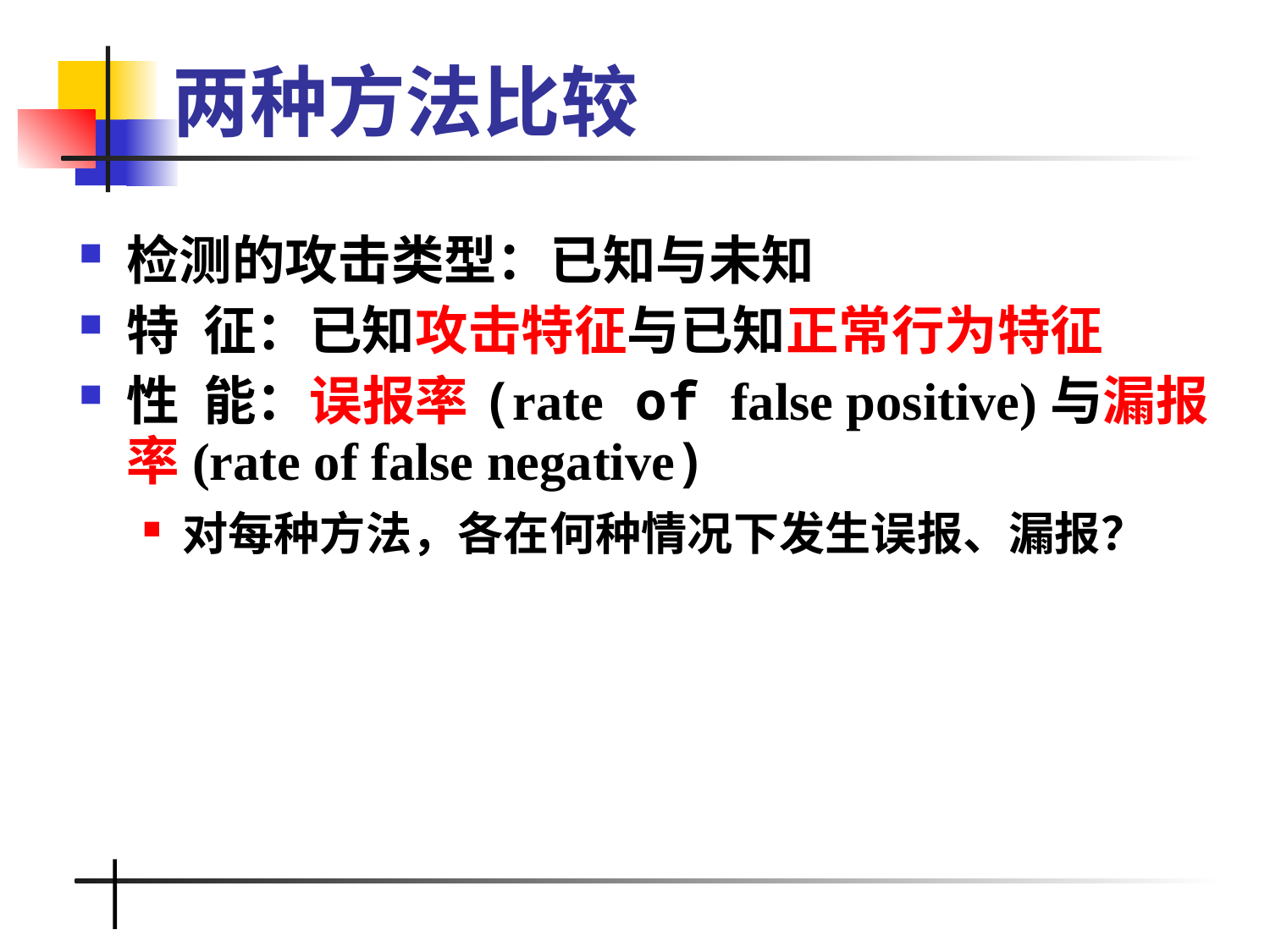

# 两种方法比较
检测的攻击类型：已知与未知
特  征：已知攻击特征与已知正常行为特征
性  能：误报率(rate of false positive)与漏报率(rate of false negative)
对每种方法，各在何种情况下发生误报、漏报？